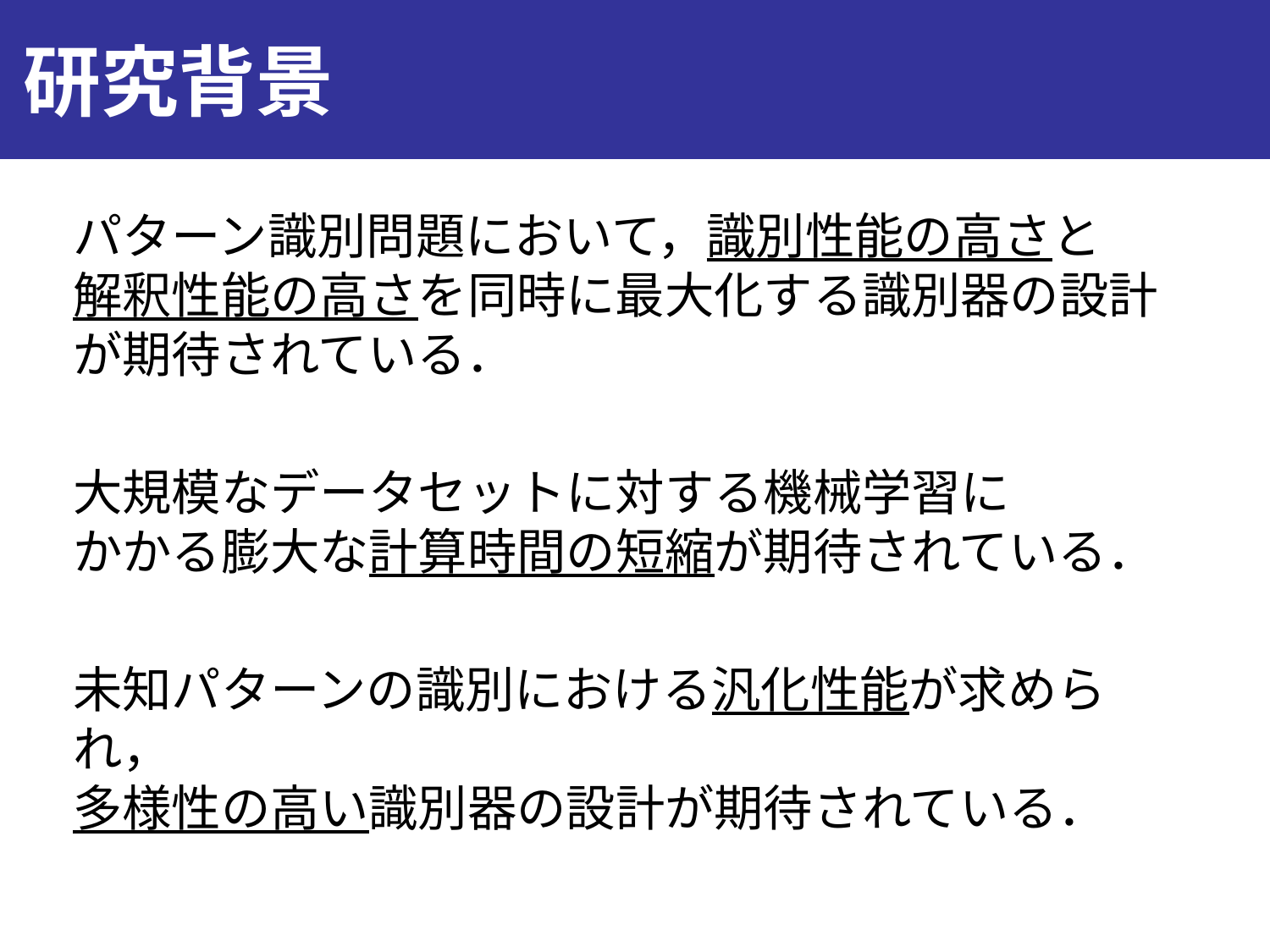

# 研究背景
パターン識別問題において，識別性能の高さと
解釈性能の高さを同時に最大化する識別器の設計が期待されている．

大規模なデータセットに対する機械学習に
かかる膨大な計算時間の短縮が期待されている．

未知パターンの識別における汎化性能が求められ，
多様性の高い識別器の設計が期待されている．